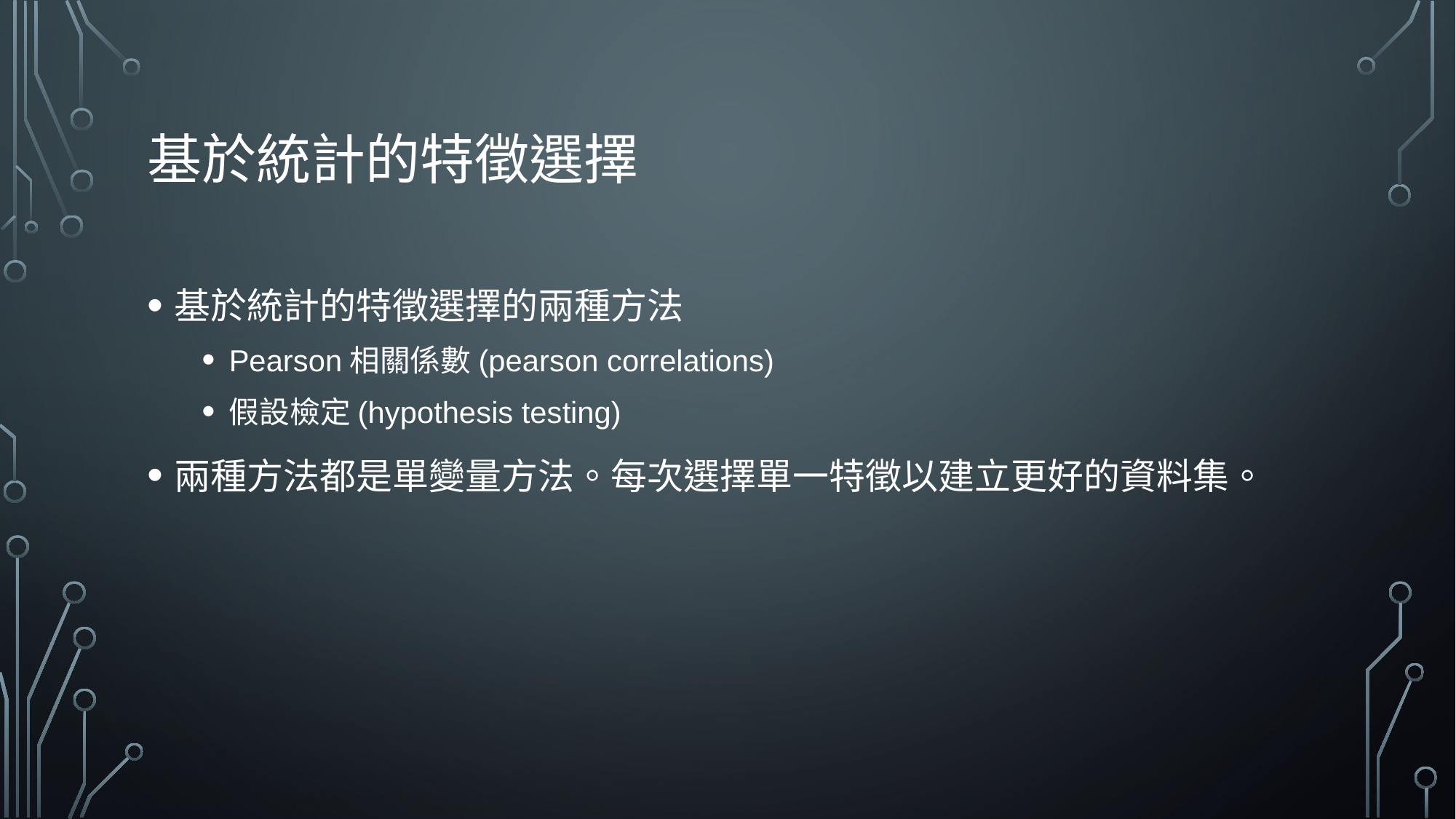

# 基於統計的特徵選擇
基於統計的特徵選擇的兩種方法
Pearson相關係數(pearson correlations)
假設檢定(hypothesis testing)
兩種方法都是單變量方法。每次選擇單一特徵以建立更好的資料集。